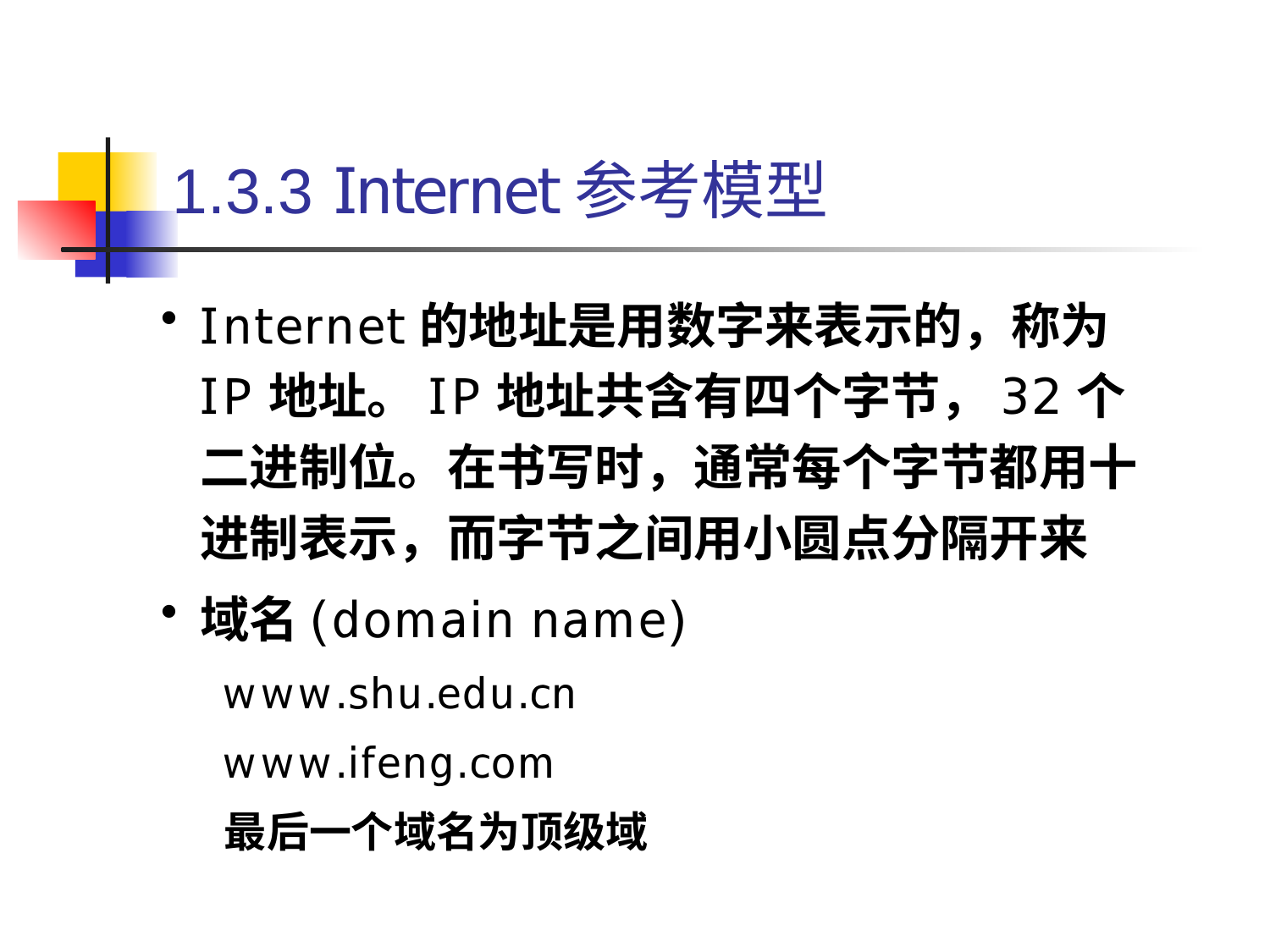

# 1.3.3 Internet参考模型
Internet的地址是用数字来表示的，称为IP地址。IP地址共含有四个字节，32个二进制位。在书写时，通常每个字节都用十进制表示，而字节之间用小圆点分隔开来
域名(domain name)
www.shu.edu.cn
www.ifeng.com
最后一个域名为顶级域